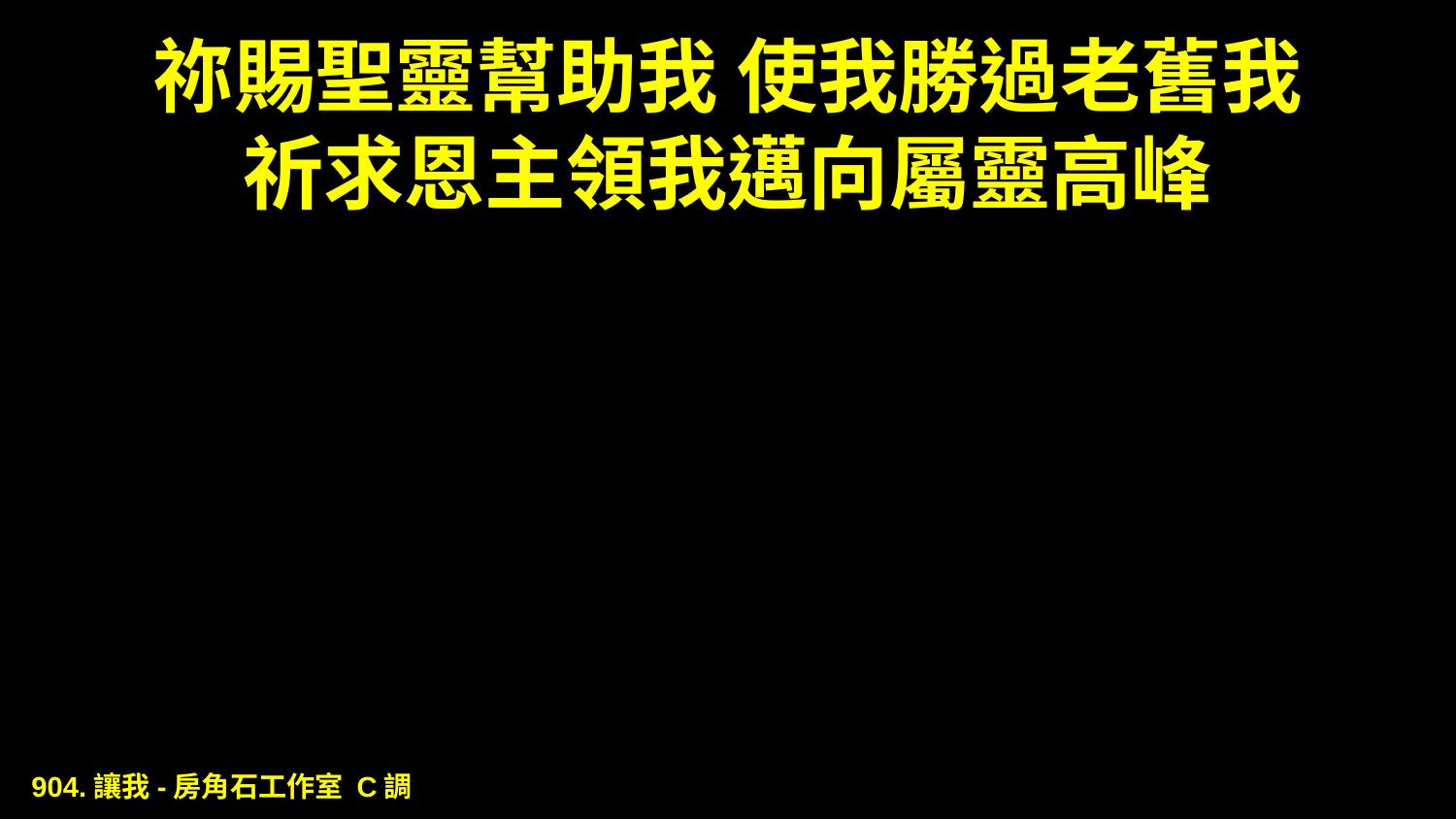

# 祢賜聖靈幫助我 使我勝過老舊我 祈求恩主領我邁向屬靈高峰
904.讓我-房角石工作室 C調